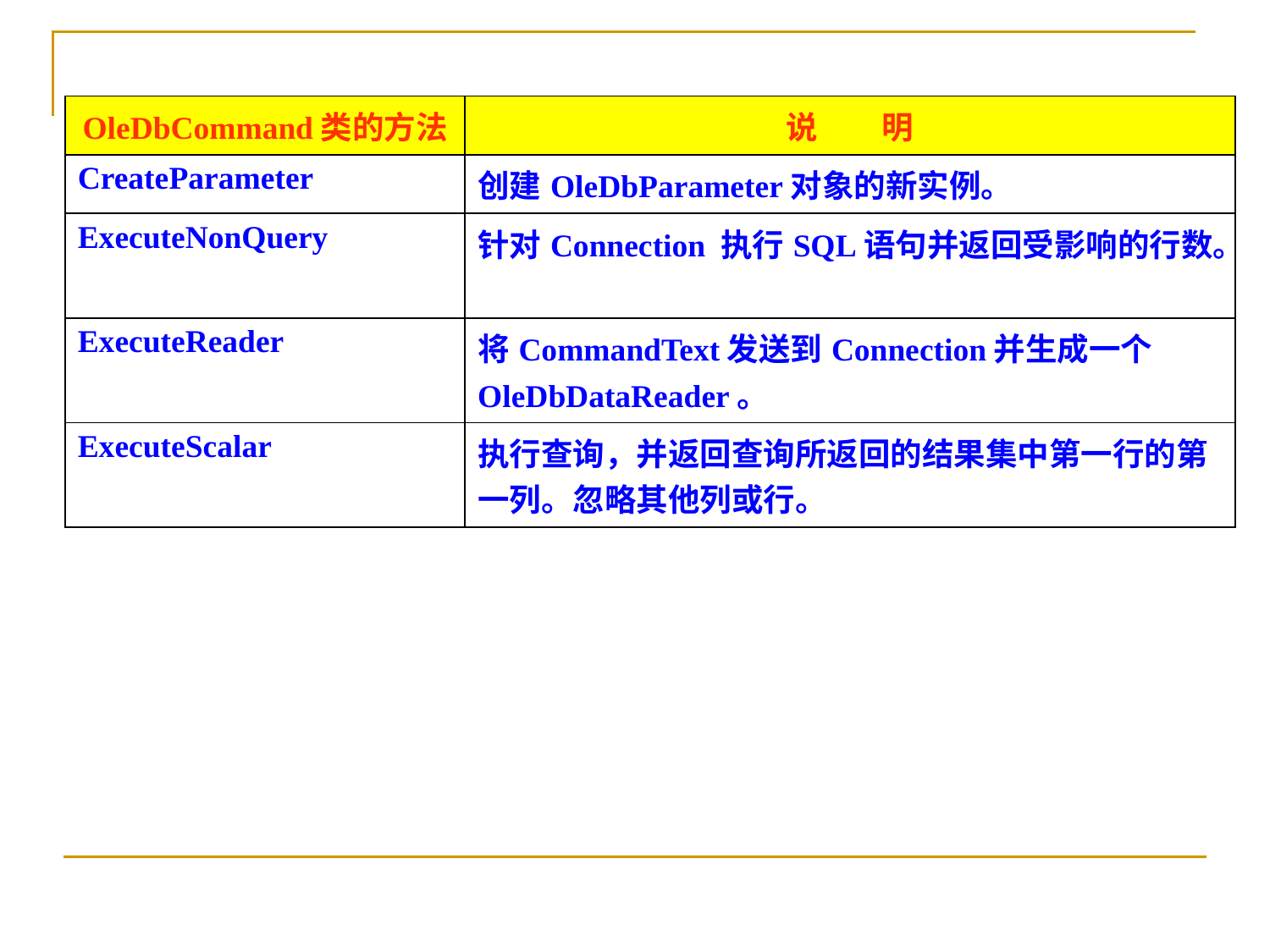

| OleDbCommand类的方法 | 说　　明 |
| --- | --- |
| CreateParameter | 创建OleDbParameter对象的新实例。 |
| ExecuteNonQuery | 针对Connection 执行SQL语句并返回受影响的行数。 |
| ExecuteReader | 将CommandText发送到Connection并生成一个OleDbDataReader。 |
| ExecuteScalar | 执行查询，并返回查询所返回的结果集中第一行的第一列。忽略其他列或行。 |